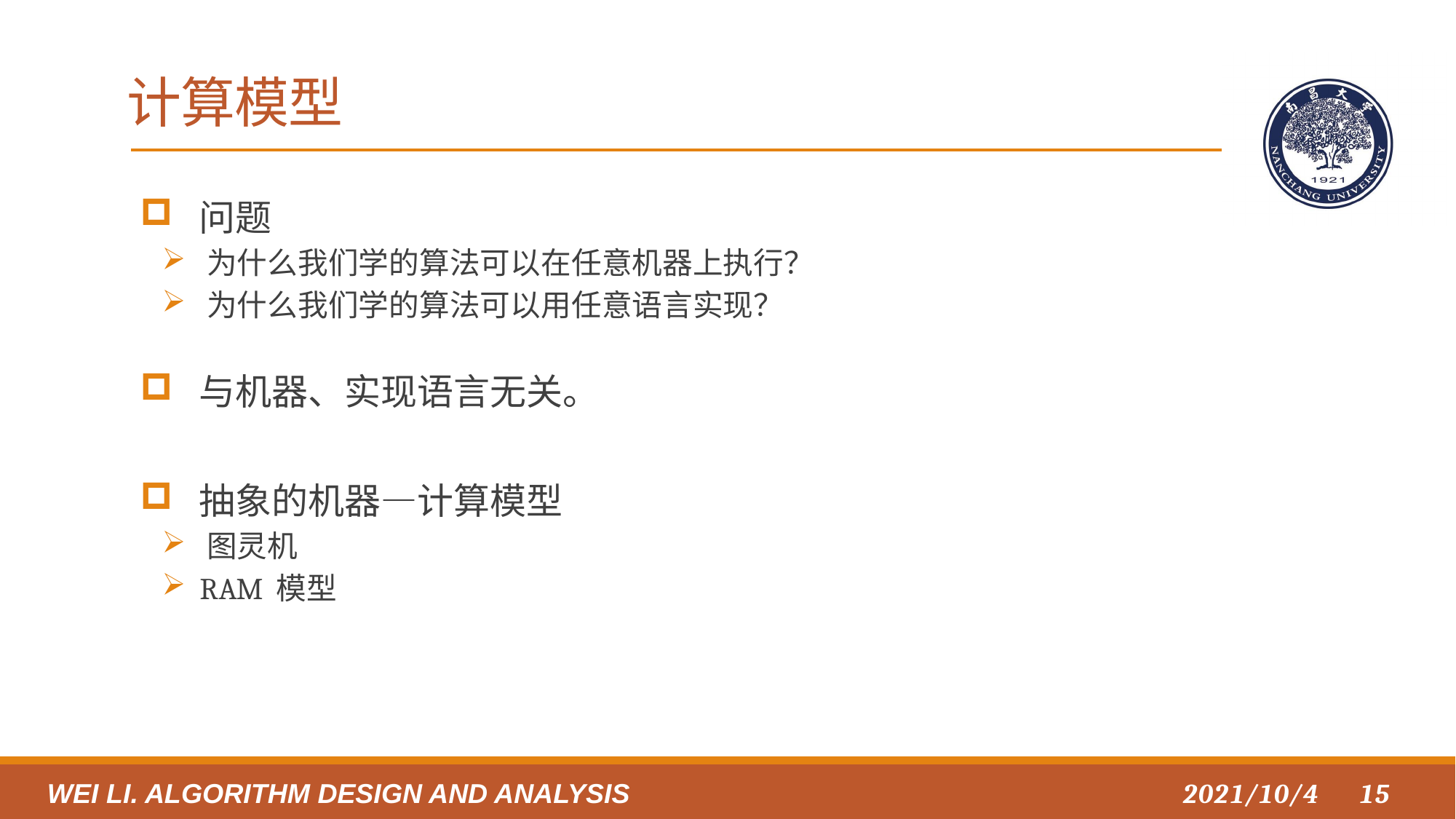

# 计算模型
  问题
  为什么我们学的算法可以在任意机器上执行？
  为什么我们学的算法可以用任意语言实现？

  与机器、实现语言无关。

  抽象的机器—计算模型
  图灵机
  RAM 模型
Wei li. ALGORITHM DESIGN AND ANALYSIS
2021/10/4
15